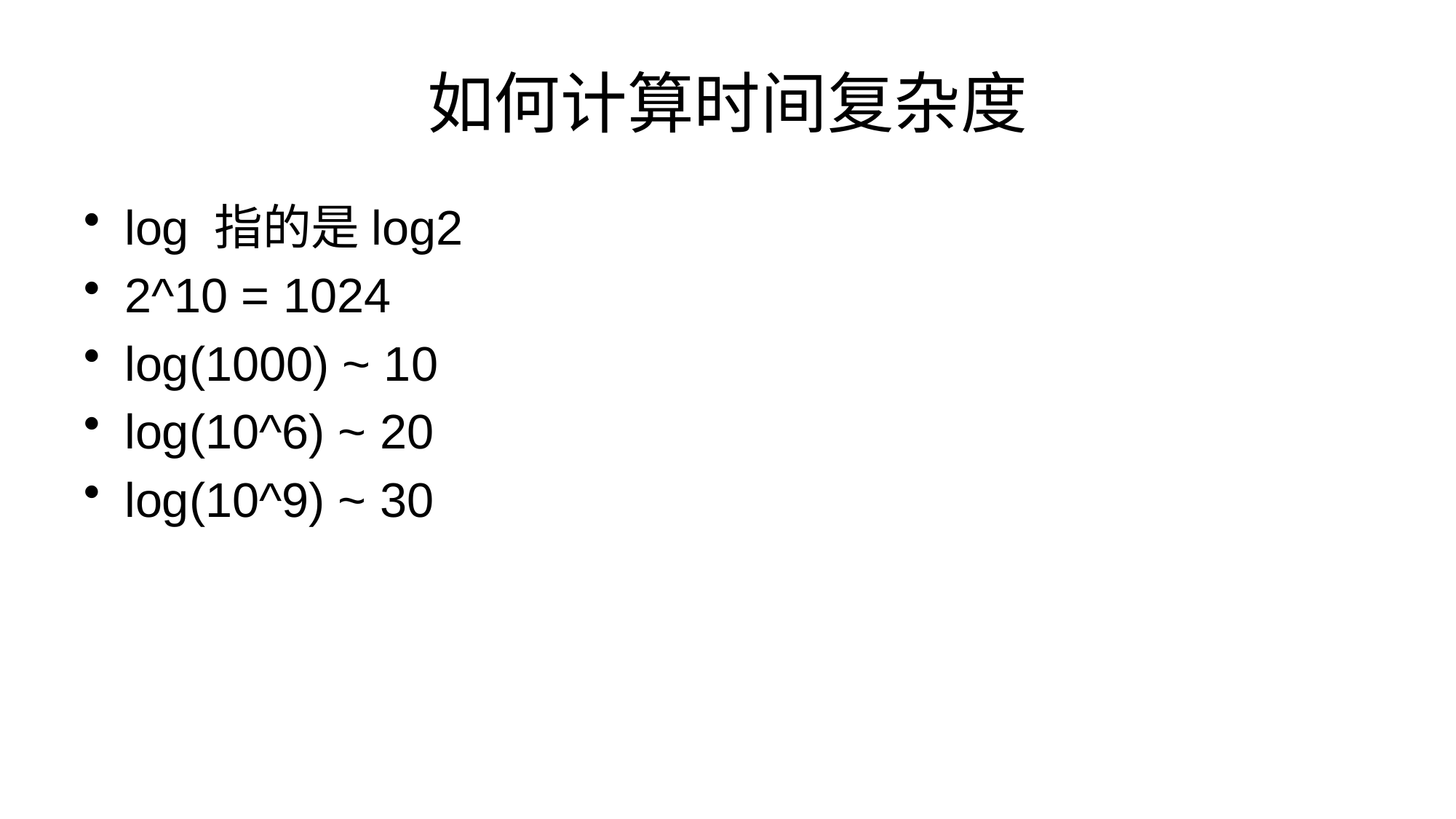

# 如何计算时间复杂度
log 指的是log2
2^10 = 1024
log(1000) ~ 10
log(10^6) ~ 20
log(10^9) ~ 30